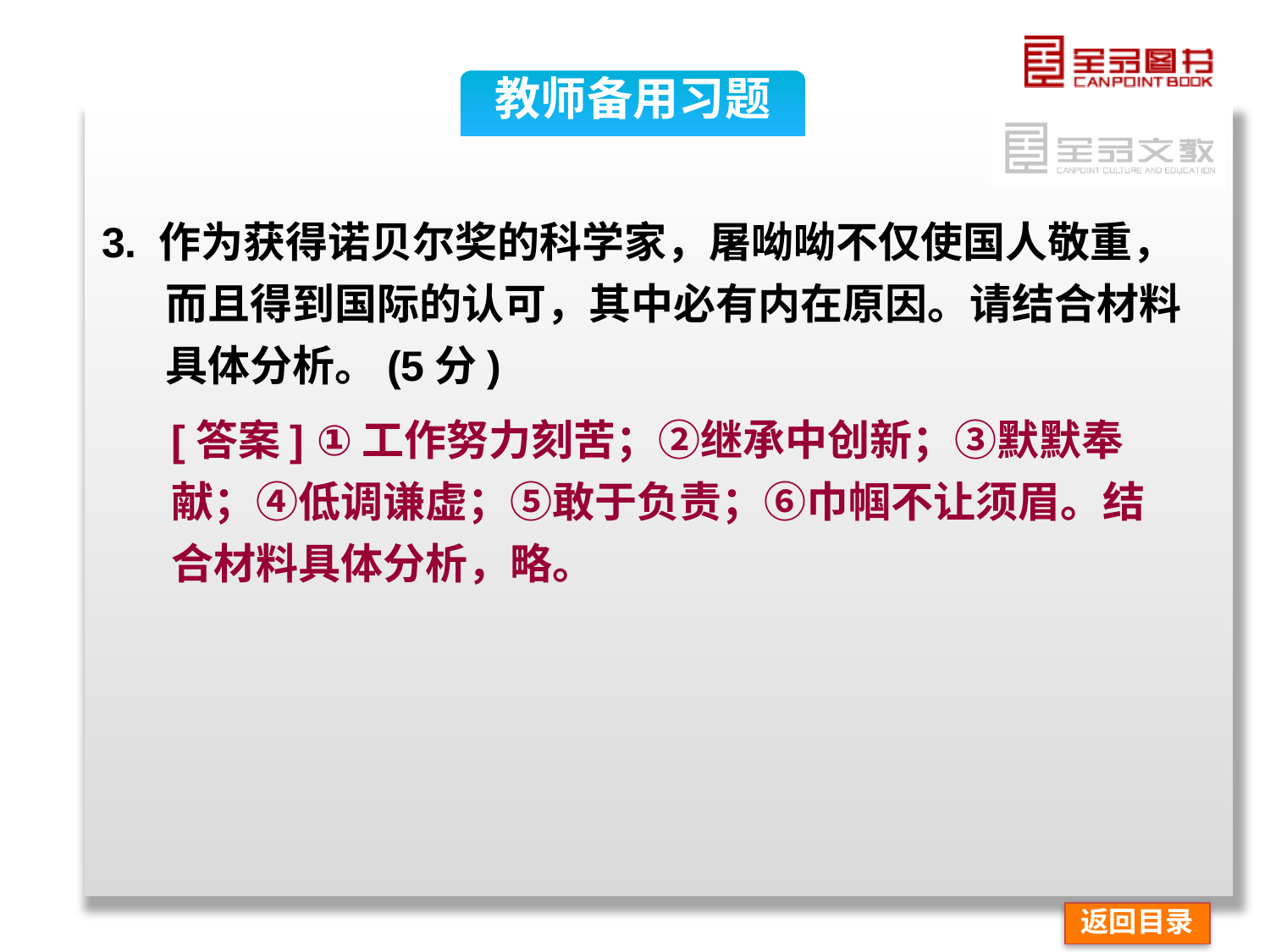

教师备用习题
3. 作为获得诺贝尔奖的科学家，屠呦呦不仅使国人敬重，而且得到国际的认可，其中必有内在原因。请结合材料具体分析。(5分)
[答案] ①工作努力刻苦；②继承中创新；③默默奉献；④低调谦虚；⑤敢于负责；⑥巾帼不让须眉。结合材料具体分析，略。
返回目录